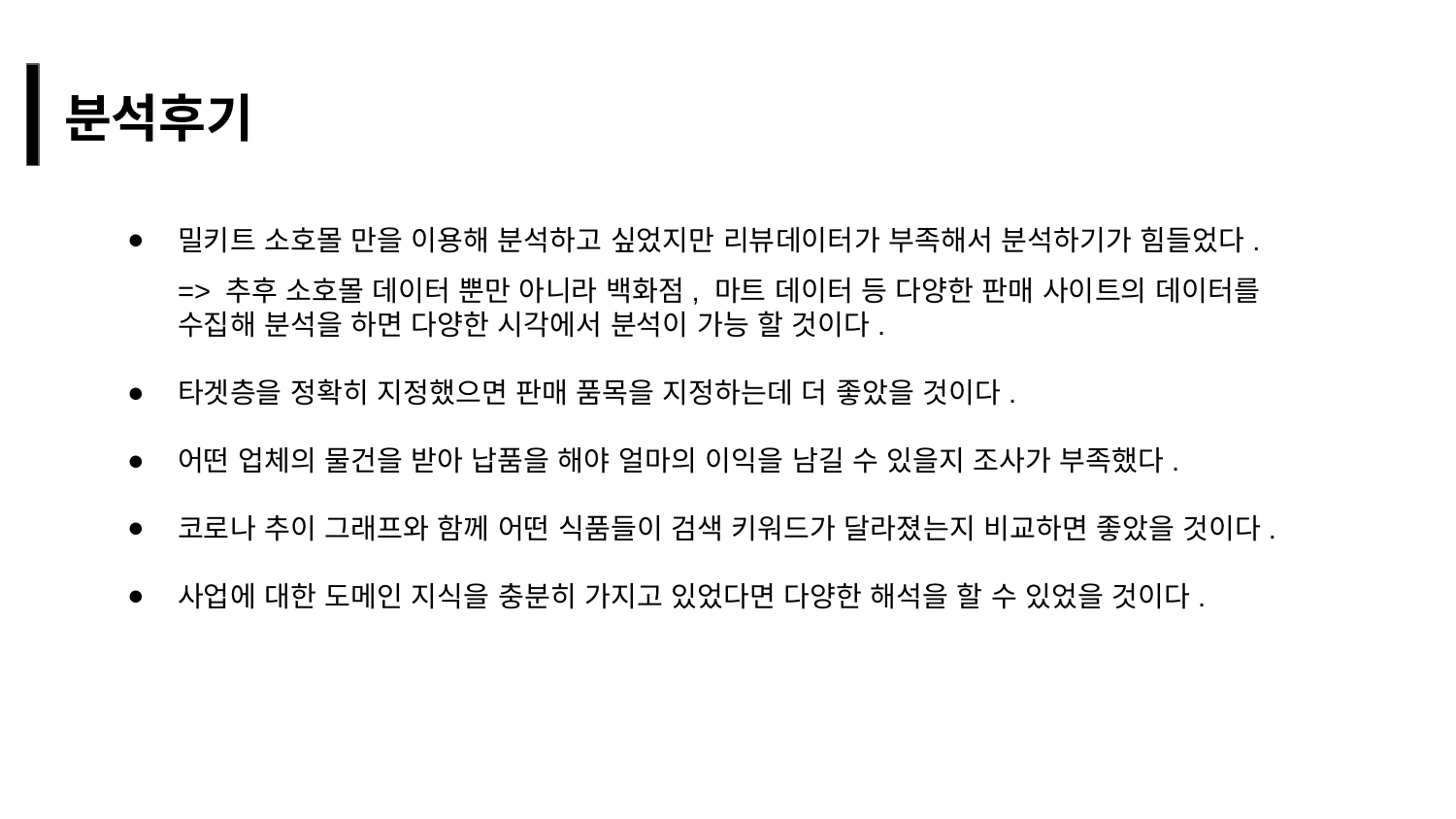

# 분석후기
밀키트 소호몰 만을 이용해 분석하고 싶었지만 리뷰데이터가 부족해서 분석하기가 힘들었다.

=> 추후 소호몰 데이터 뿐만 아니라 백화점, 마트 데이터 등 다양한 판매 사이트의 데이터를 수집해 분석을 하면 다양한 시각에서 분석이 가능 할 것이다.

타겟층을 정확히 지정했으면 판매 품목을 지정하는데 더 좋았을 것이다.

어떤 업체의 물건을 받아 납품을 해야 얼마의 이익을 남길 수 있을지 조사가 부족했다.

코로나 추이 그래프와 함께 어떤 식품들이 검색 키워드가 달라졌는지 비교하면 좋았을 것이다.

사업에 대한 도메인 지식을 충분히 가지고 있었다면 다양한 해석을 할 수 있었을 것이다.